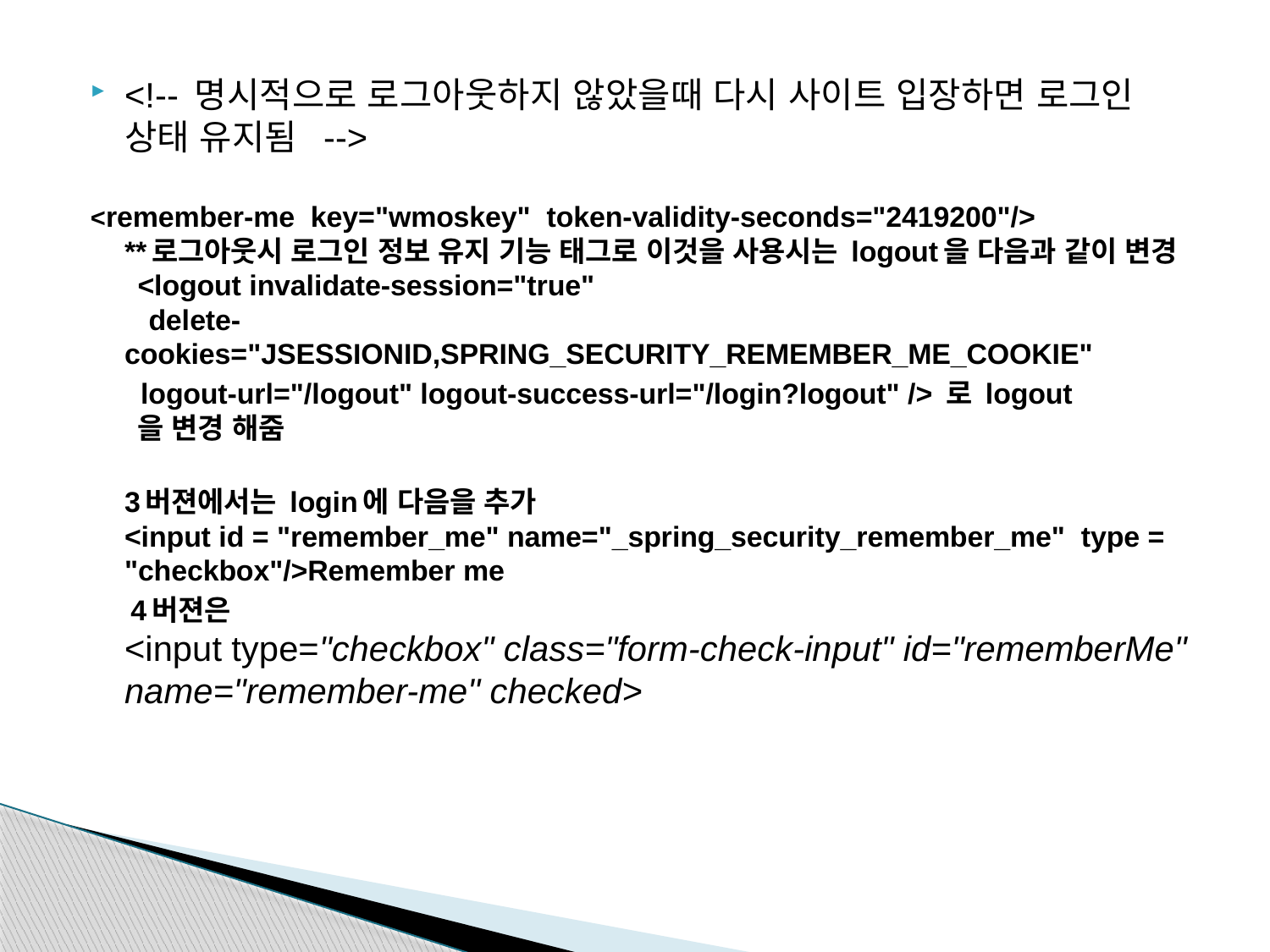

<!-- 명시적으로 로그아웃하지 않았을때 다시 사이트 입장하면 로그인 상태 유지됨  -->

<remember-me  key="wmoskey"  token-validity-seconds="2419200"/>
**로그아웃시 로그인 정보 유지 기능 태그로 이것을 사용시는 logout을 다음과 같이 변경
 <logout invalidate-session="true"
   delete-cookies="JSESSIONID,SPRING_SECURITY_REMEMBER_ME_COOKIE"
	  logout-url="/logout" logout-success-url="/login?logout" /> 로 logout
 을 변경 해줌
3버젼에서는 login에 다음을 추가
<input id = "remember_me" name="_spring_security_remember_me"  type = "checkbox"/>Remember me
     4버젼은
<input type="checkbox" class="form-check-input" id="rememberMe" name="remember-me" checked>